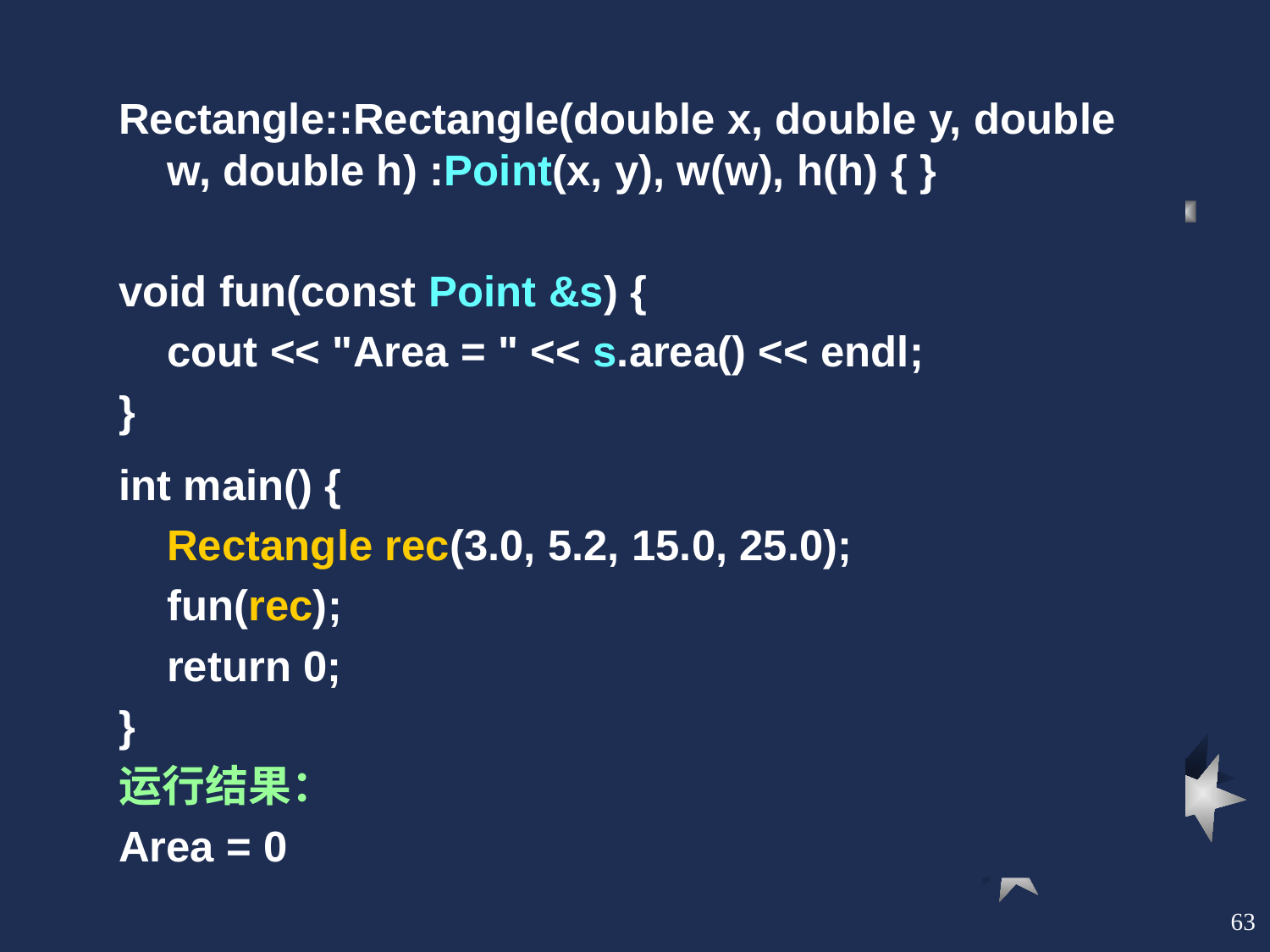

Rectangle::Rectangle(double x, double y, double w, double h) :Point(x, y), w(w), h(h) { }

void fun(const Point &s) {
	cout << "Area = " << s.area() << endl;
}
int main() {
	Rectangle rec(3.0, 5.2, 15.0, 25.0);
	fun(rec);
	return 0;
}
运行结果：
Area = 0
63